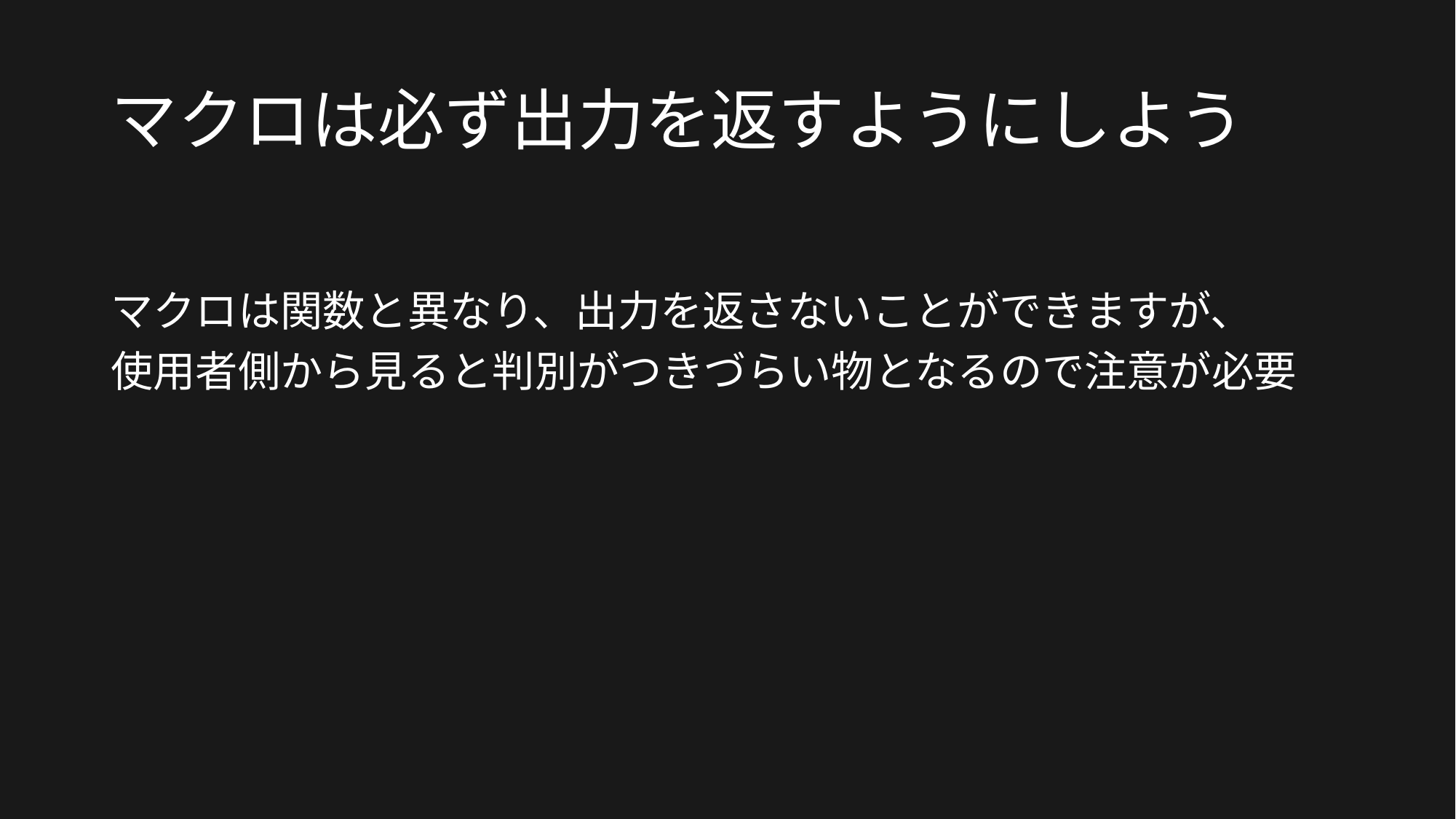

# マクロは必ず出力を返すようにしよう

マクロは関数と異なり、出力を返さないことができますが、
使用者側から見ると判別がつきづらい物となるので注意が必要